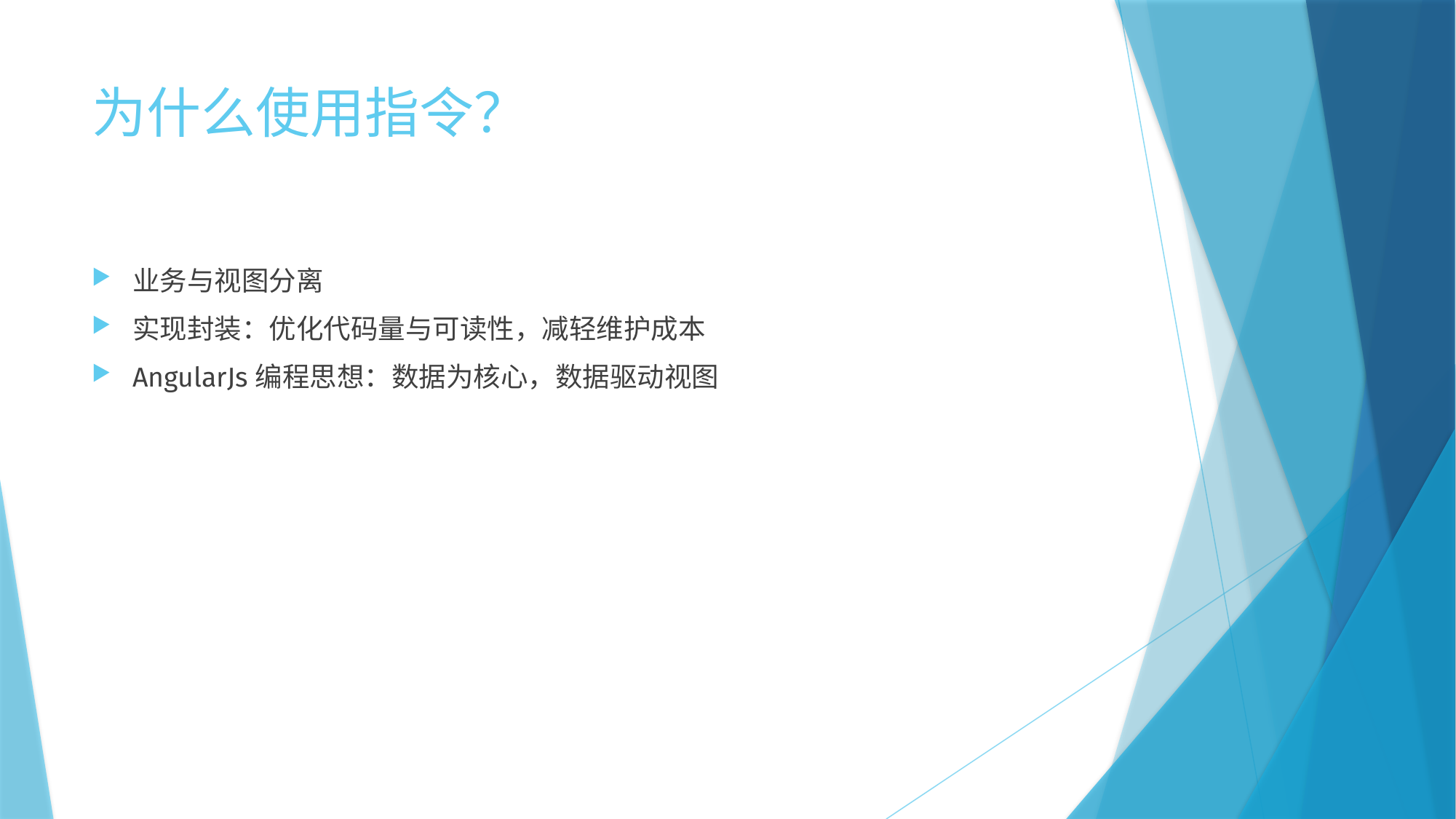

# 为什么使用指令？
业务与视图分离
实现封装：优化代码量与可读性，减轻维护成本
AngularJs编程思想：数据为核心，数据驱动视图